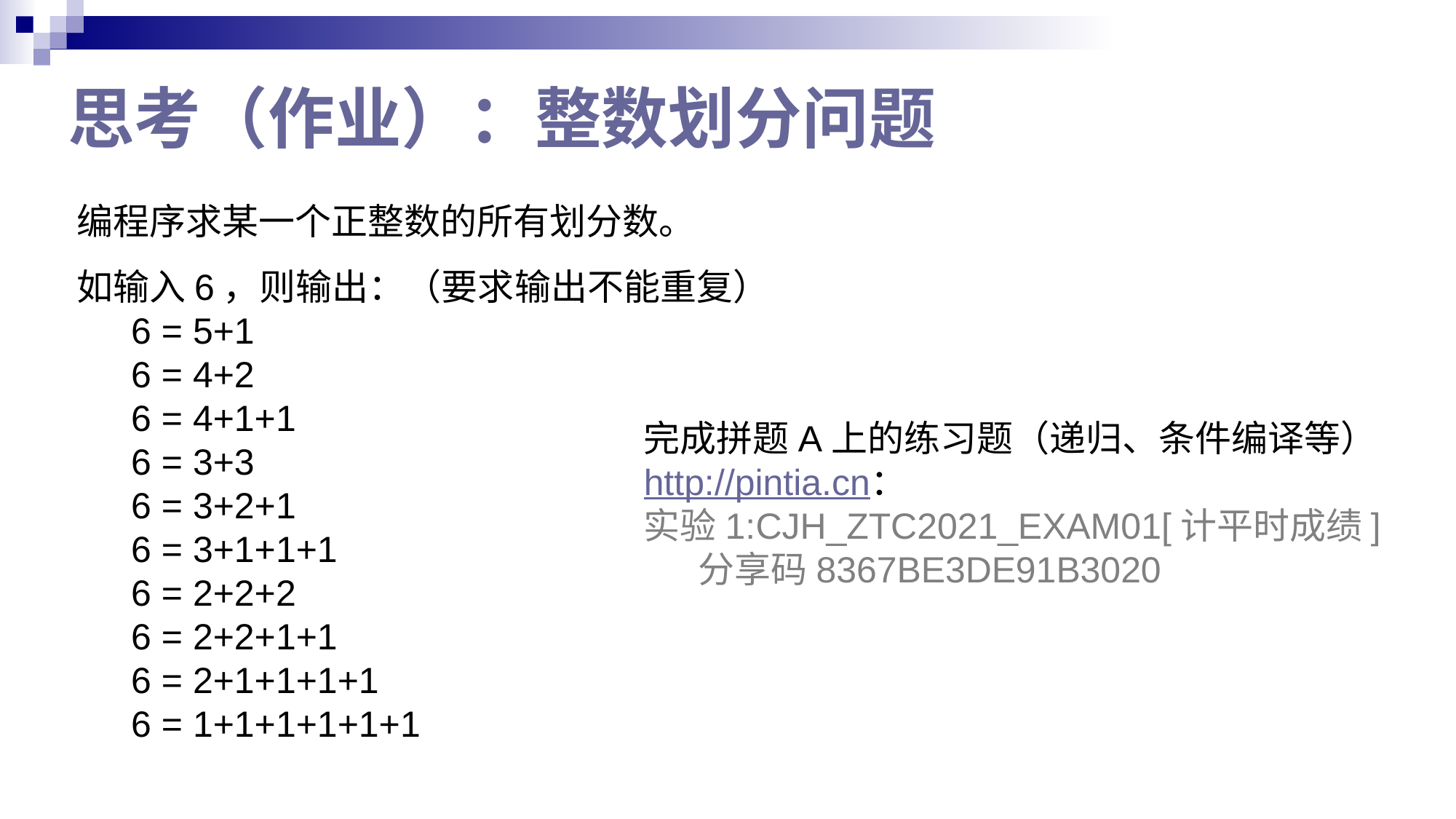

# 思考（作业）：整数划分问题
编程序求某一个正整数的所有划分数。
如输入6，则输出：（要求输出不能重复）
6 = 5+1
6 = 4+2
6 = 4+1+1
6 = 3+3
6 = 3+2+1
6 = 3+1+1+1
6 = 2+2+2
6 = 2+2+1+1
6 = 2+1+1+1+1
6 = 1+1+1+1+1+1
完成拼题A上的练习题（递归、条件编译等）http://pintia.cn：
实验1:CJH_ZTC2021_EXAM01[计平时成绩]
分享码8367BE3DE91B3020